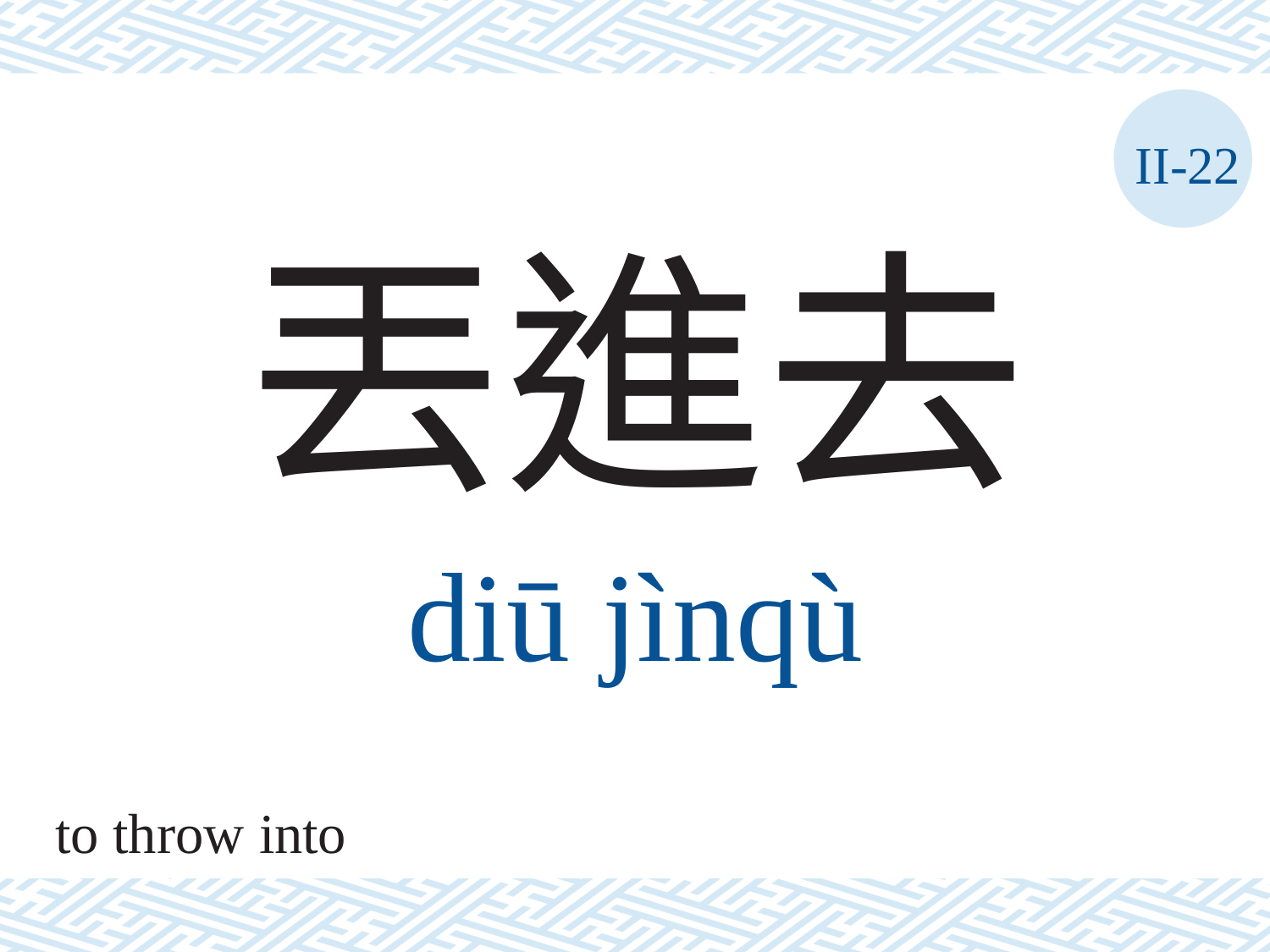

II-22
丟進去
diū	jìnqù
to throw into